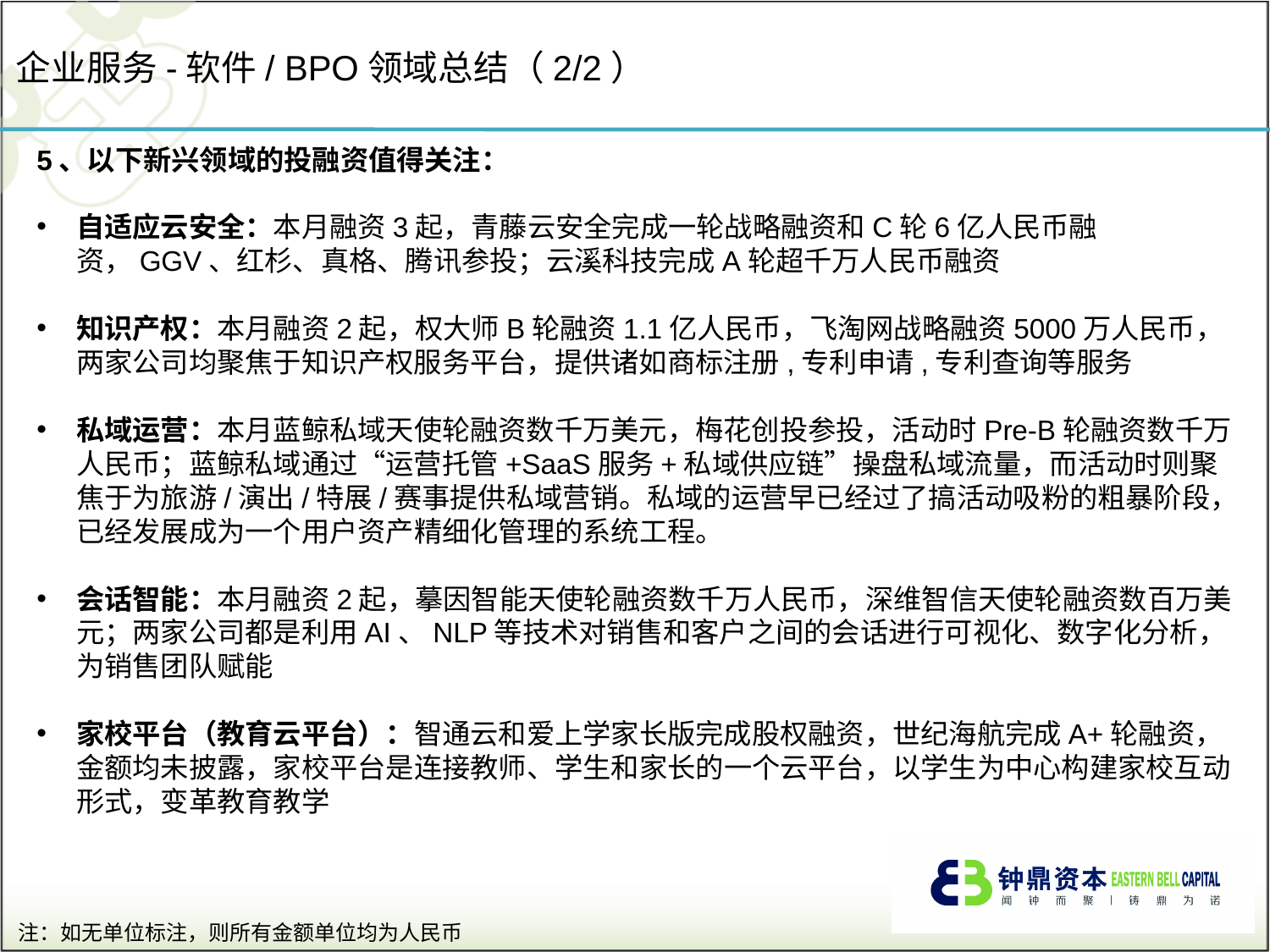

企业服务-软件/ BPO领域总结（2/2）
5、以下新兴领域的投融资值得关注：

自适应云安全：本月融资3起，青藤云安全完成一轮战略融资和C轮6亿人民币融资，GGV、红杉、真格、腾讯参投；云溪科技完成A轮超千万人民币融资

知识产权：本月融资2起，权大师B轮融资1.1亿人民币，飞淘网战略融资5000万人民币，两家公司均聚焦于知识产权服务平台，提供诸如商标注册,专利申请,专利查询等服务

私域运营：本月蓝鲸私域天使轮融资数千万美元，梅花创投参投，活动时Pre-B轮融资数千万人民币；蓝鲸私域通过“运营托管+SaaS服务+私域供应链”操盘私域流量，而活动时则聚焦于为旅游/演出/特展/赛事提供私域营销。私域的运营早已经过了搞活动吸粉的粗暴阶段，已经发展成为一个用户资产精细化管理的系统工程。

会话智能：本月融资2起，摹因智能天使轮融资数千万人民币，深维智信天使轮融资数百万美元；两家公司都是利用AI、NLP等技术对销售和客户之间的会话进行可视化、数字化分析，为销售团队赋能

家校平台（教育云平台）：智通云和爱上学家长版完成股权融资，世纪海航完成A+轮融资，金额均未披露，家校平台是连接教师、学生和家长的一个云平台，以学生为中心构建家校互动形式，变革教育教学

注：如无单位标注，则所有金额单位均为人民币